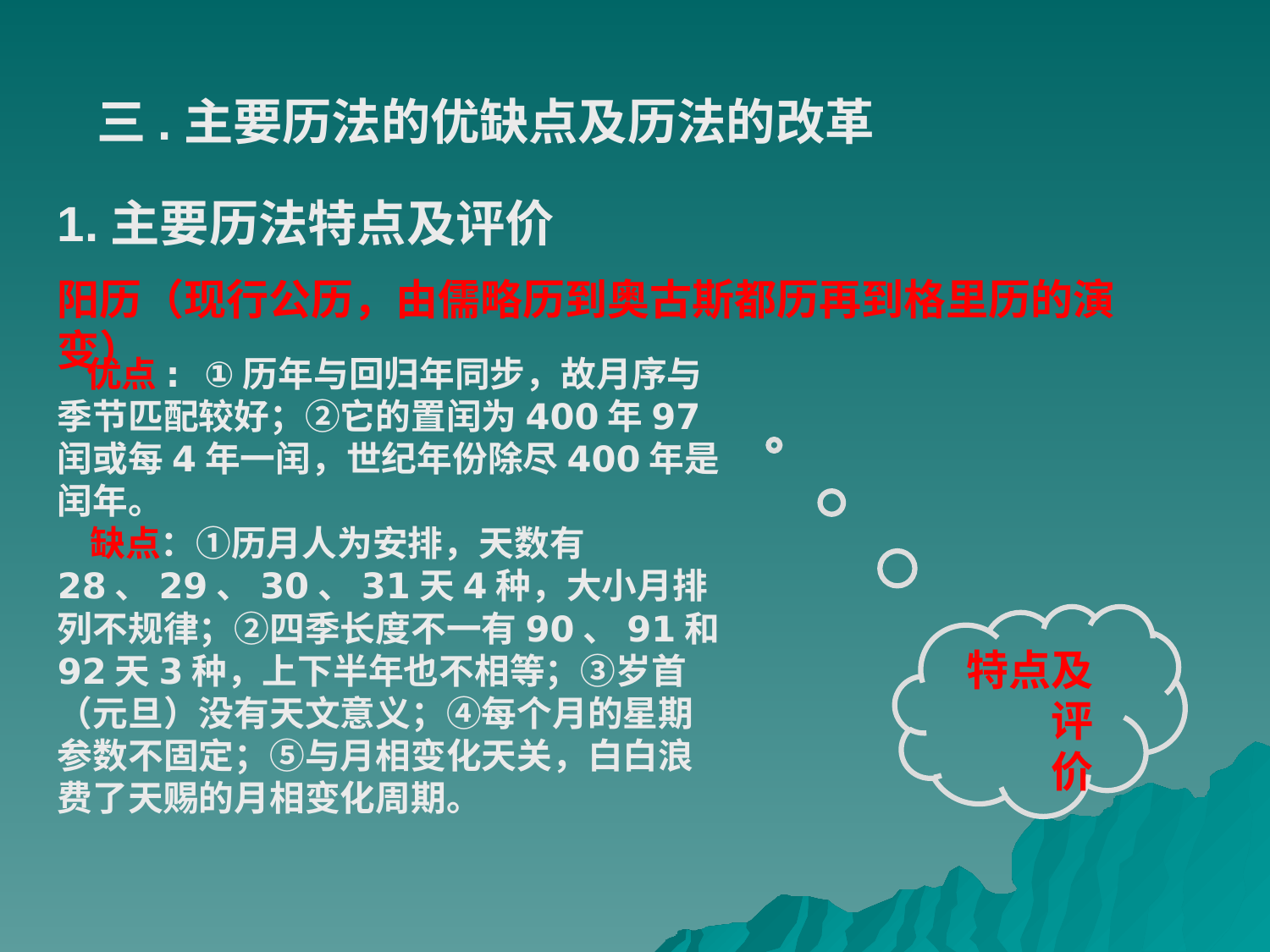

三.主要历法的优缺点及历法的改革

1.主要历法特点及评价
阳历（现行公历，由儒略历到奥古斯都历再到格里历的演变）
   优点:  ①历年与回归年同步，故月序与季节匹配较好；②它的置闰为400年97闰或每4年一闰，世纪年份除尽400年是闰年。
   缺点：①历月人为安排，天数有28、29、30、31天4种，大小月排列不规律；②四季长度不一有90、91和92天3种，上下半年也不相等；③岁首（元旦）没有天文意义；④每个月的星期参数不固定；⑤与月相变化天关，白白浪费了天赐的月相变化周期。

特点及评价